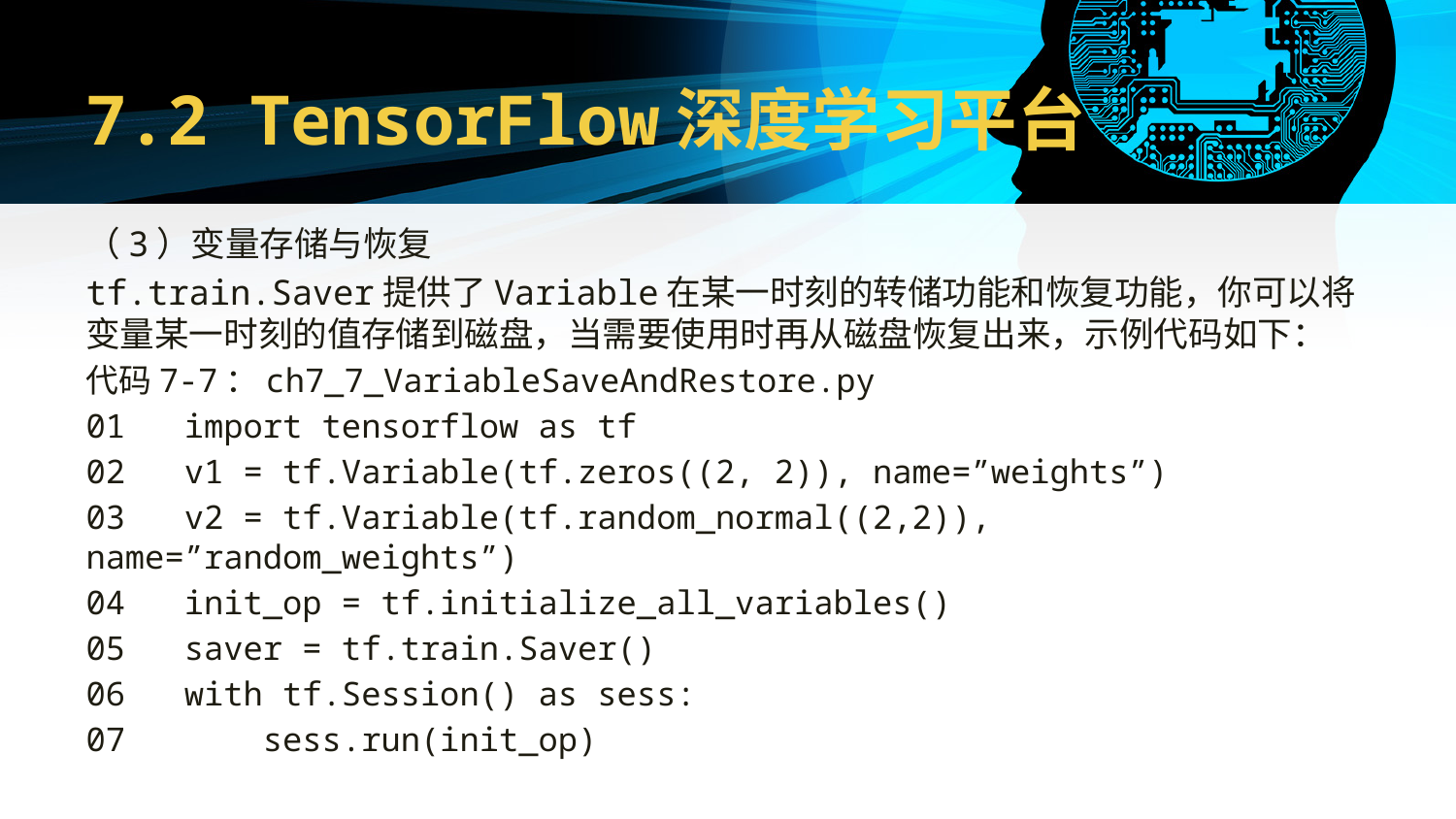

# 7.2 TensorFlow深度学习平台
（3）变量存储与恢复
tf.train.Saver提供了Variable在某一时刻的转储功能和恢复功能，你可以将变量某一时刻的值存储到磁盘，当需要使用时再从磁盘恢复出来，示例代码如下：
代码7-7：ch7_7_VariableSaveAndRestore.py
01   import tensorflow as tf
02   v1 = tf.Variable(tf.zeros((2, 2)), name=”weights”)
03   v2 = tf.Variable(tf.random_normal((2,2)), name=”random_weights”)
04   init_op = tf.initialize_all_variables()
05   saver = tf.train.Saver()
06   with tf.Session() as sess:
07       sess.run(init_op)